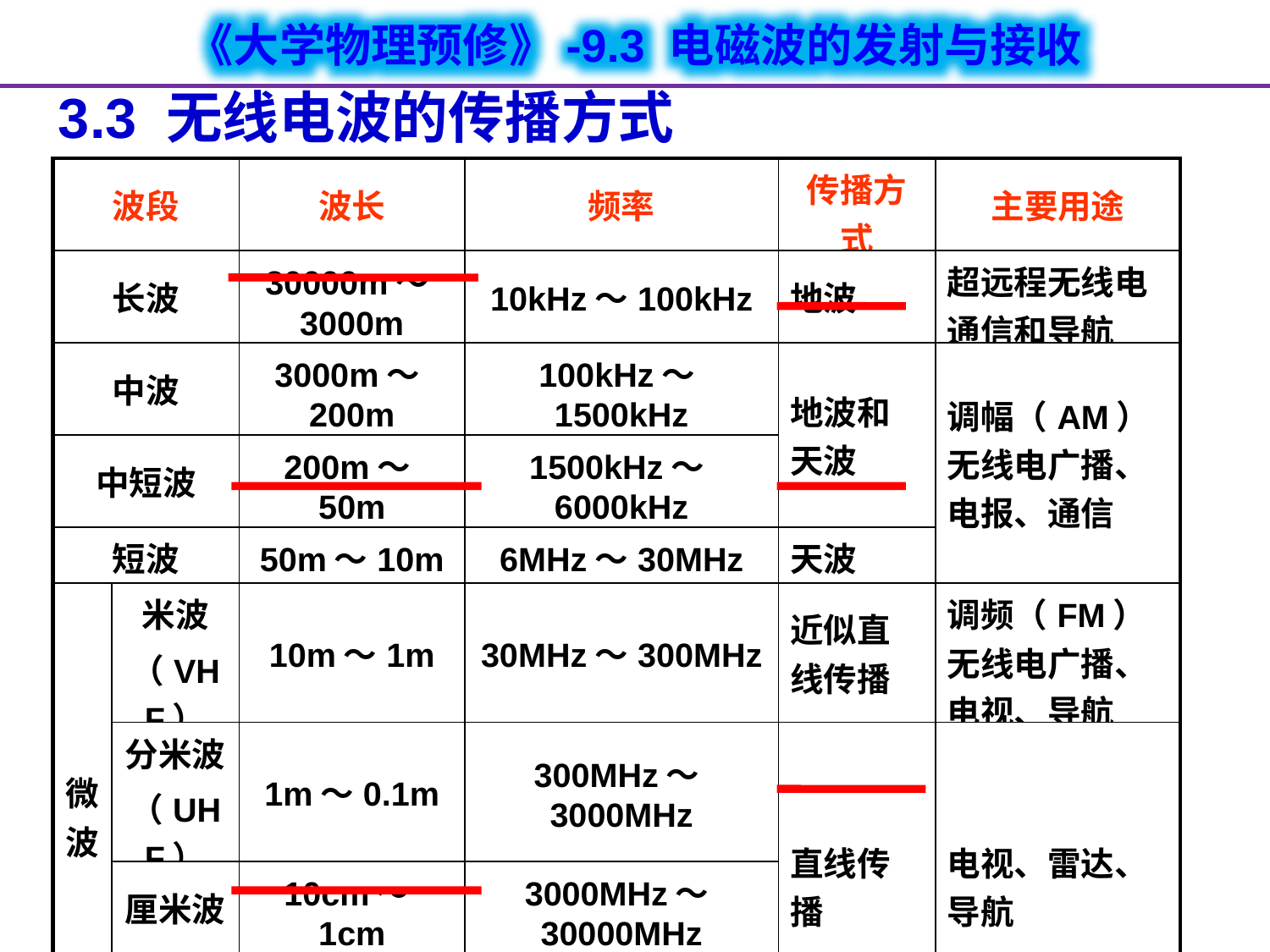

3.3 无线电波的传播方式
| 波段 |  | 波长 | 频率 | 传播方式 | 主要用途 |
| --- | --- | --- | --- | --- | --- |
| 长波 |  | 30000m～3000m | 10kHz～100kHz | 地波 | 超远程无线电通信和导航 |
| 中波 |  | 3000m～200m | 100kHz～1500kHz | 地波和天波 | 调幅（AM）无线电广播、电报、通信 |
| 中短波 |  | 200m～50m | 1500kHz～6000kHz |  |  |
| 短波 |  | 50m～10m | 6MHz～30MHz | 天波 |  |
| 微波 | 米波 （VHF） | 10m～1m | 30MHz～300MHz | 近似直线传播 | 调频（FM）无线电广播、电视、导航 |
|  | 分米波 （UHF） | 1m～0.1m | 300MHz～3000MHz | 直线传播 | 电视、雷达、导航 |
|  | 厘米波 | 10cm～1cm | 3000MHz～30000MHz |  |  |
|  | 毫米波 | 10mm～1mm | 30000MHz～300000MHz |  |  |